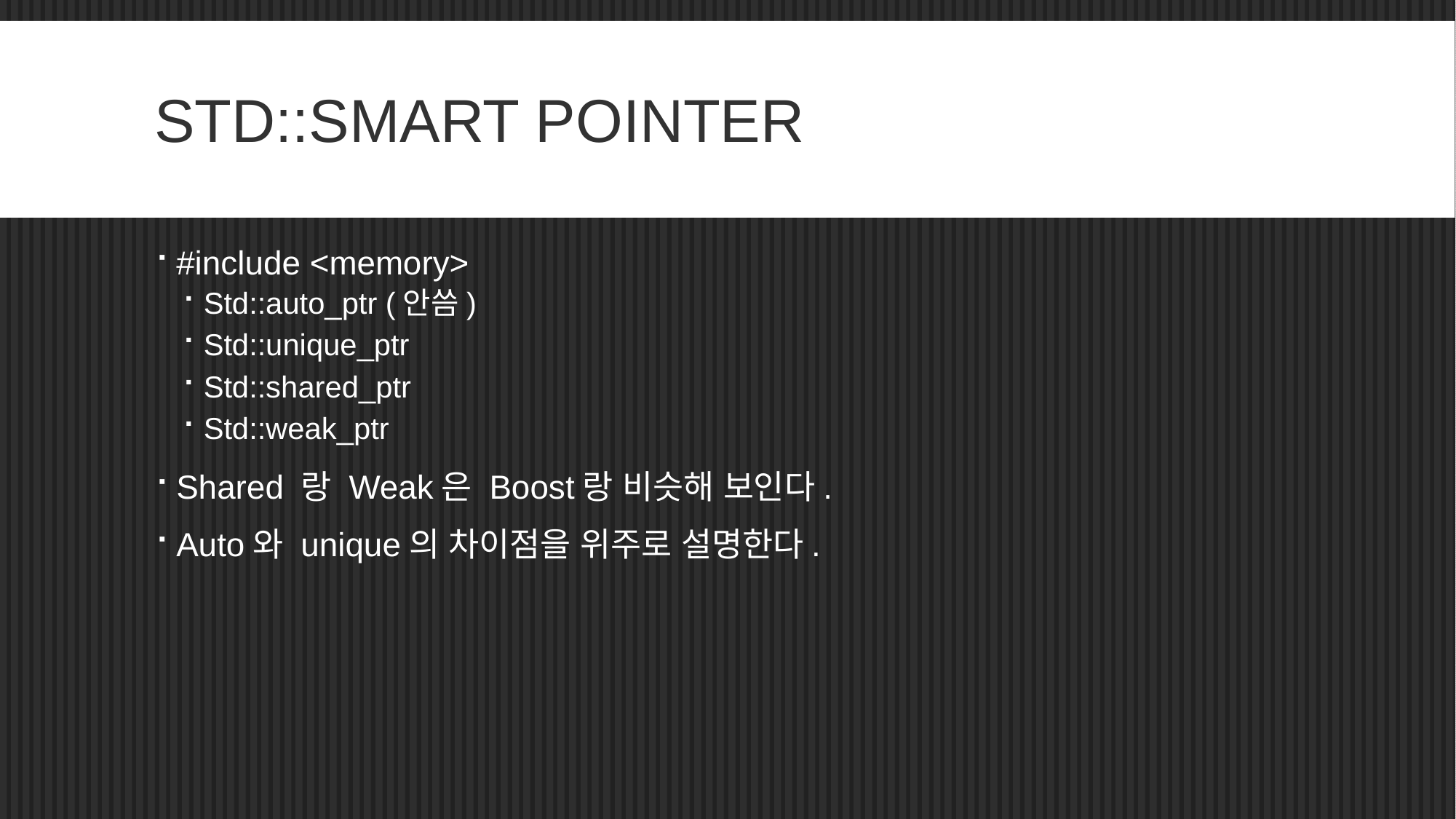

# STD::SMART POINTER
#include <memory>
Std::auto_ptr (안씀)
Std::unique_ptr
Std::shared_ptr
Std::weak_ptr
Shared 랑 Weak은 Boost랑 비슷해 보인다.
Auto와 unique의 차이점을 위주로 설명한다.